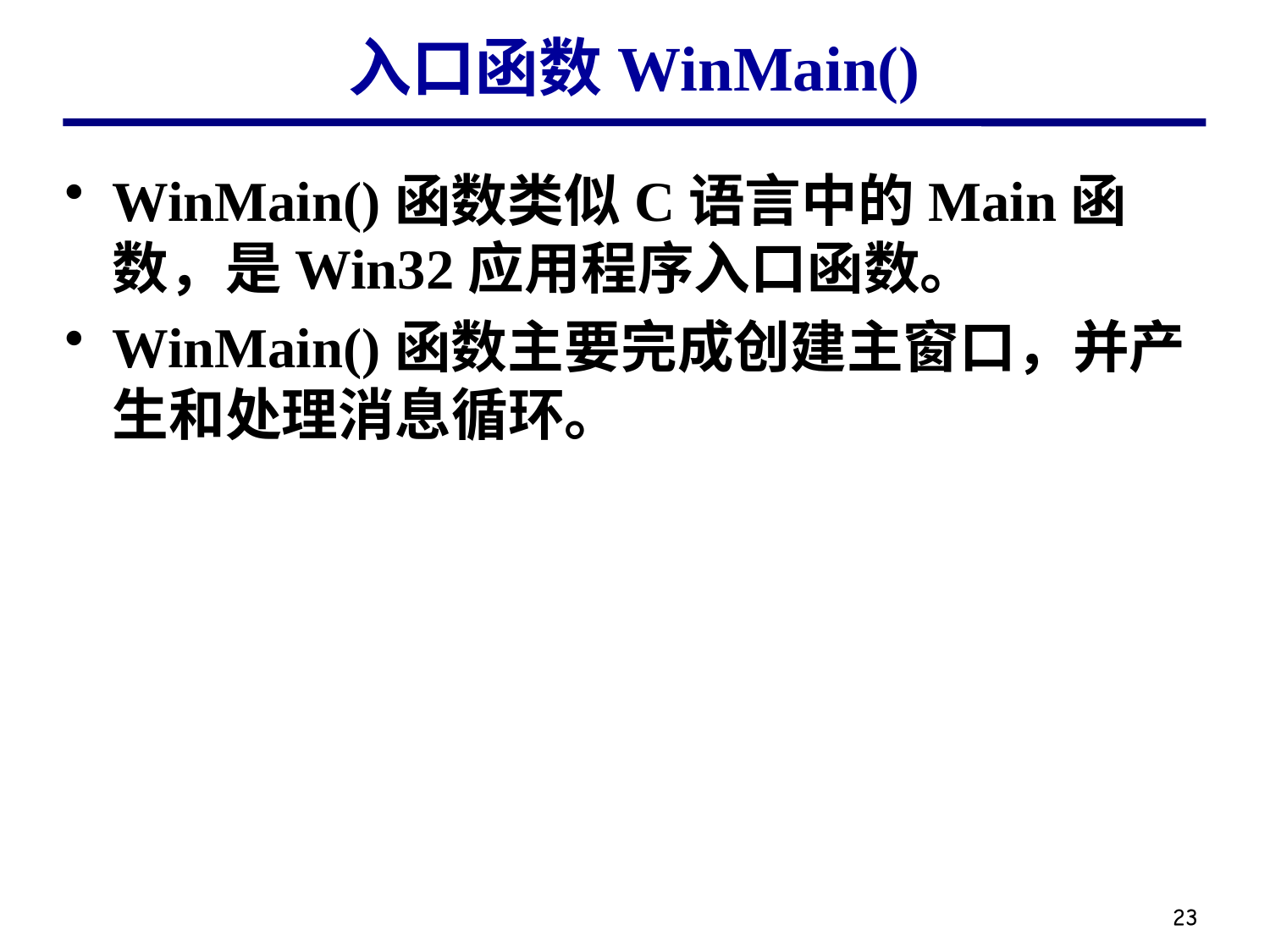

# 入口函数WinMain()
WinMain()函数类似C语言中的Main函数，是Win32应用程序入口函数。
WinMain()函数主要完成创建主窗口，并产生和处理消息循环。